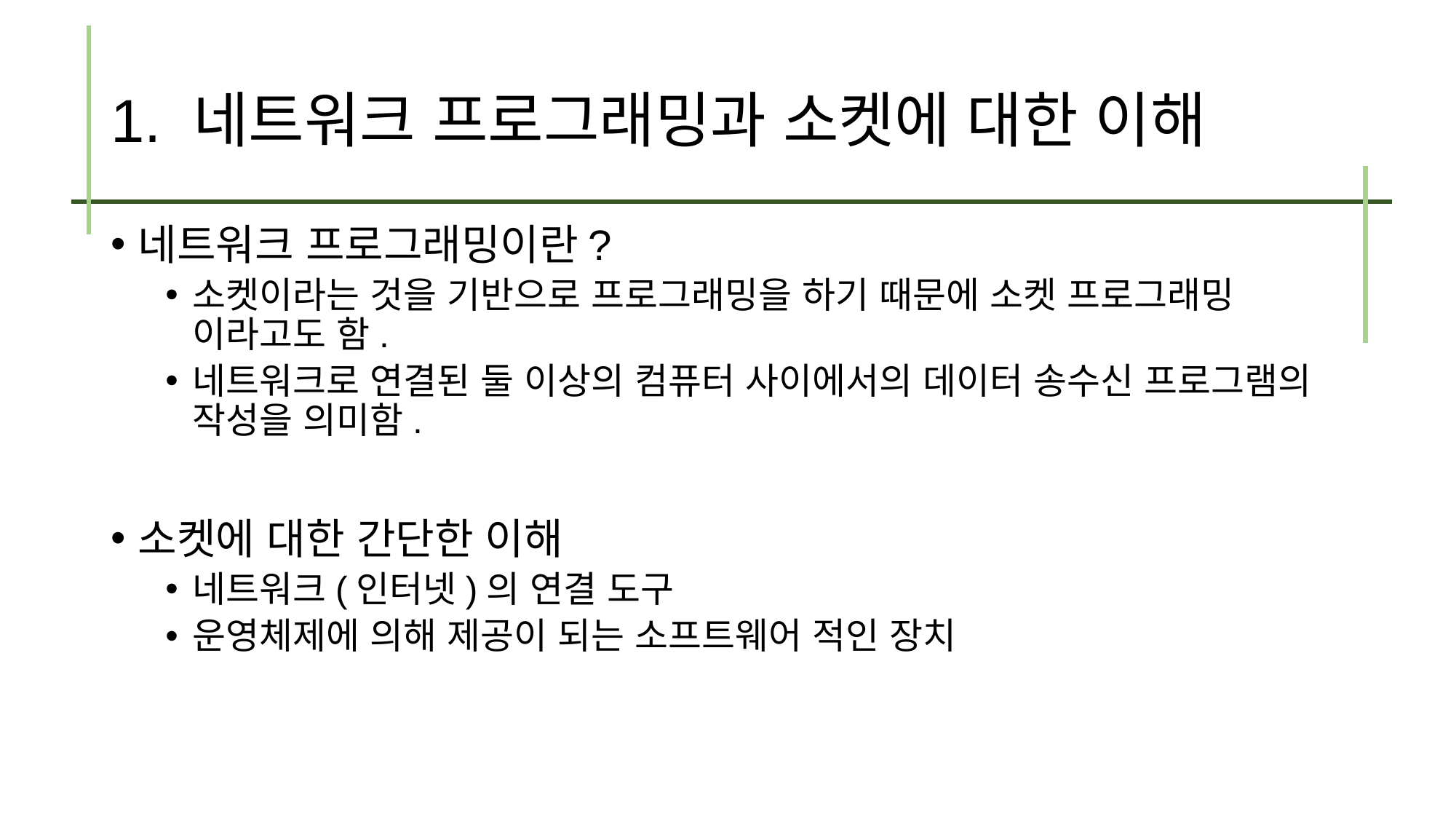

# 1. 네트워크 프로그래밍과 소켓에 대한 이해
네트워크 프로그래밍이란?
소켓이라는 것을 기반으로 프로그래밍을 하기 때문에 소켓 프로그래밍 이라고도 함.
네트워크로 연결된 둘 이상의 컴퓨터 사이에서의 데이터 송수신 프로그램의 작성을 의미함.

소켓에 대한 간단한 이해
네트워크(인터넷)의 연결 도구
운영체제에 의해 제공이 되는 소프트웨어 적인 장치